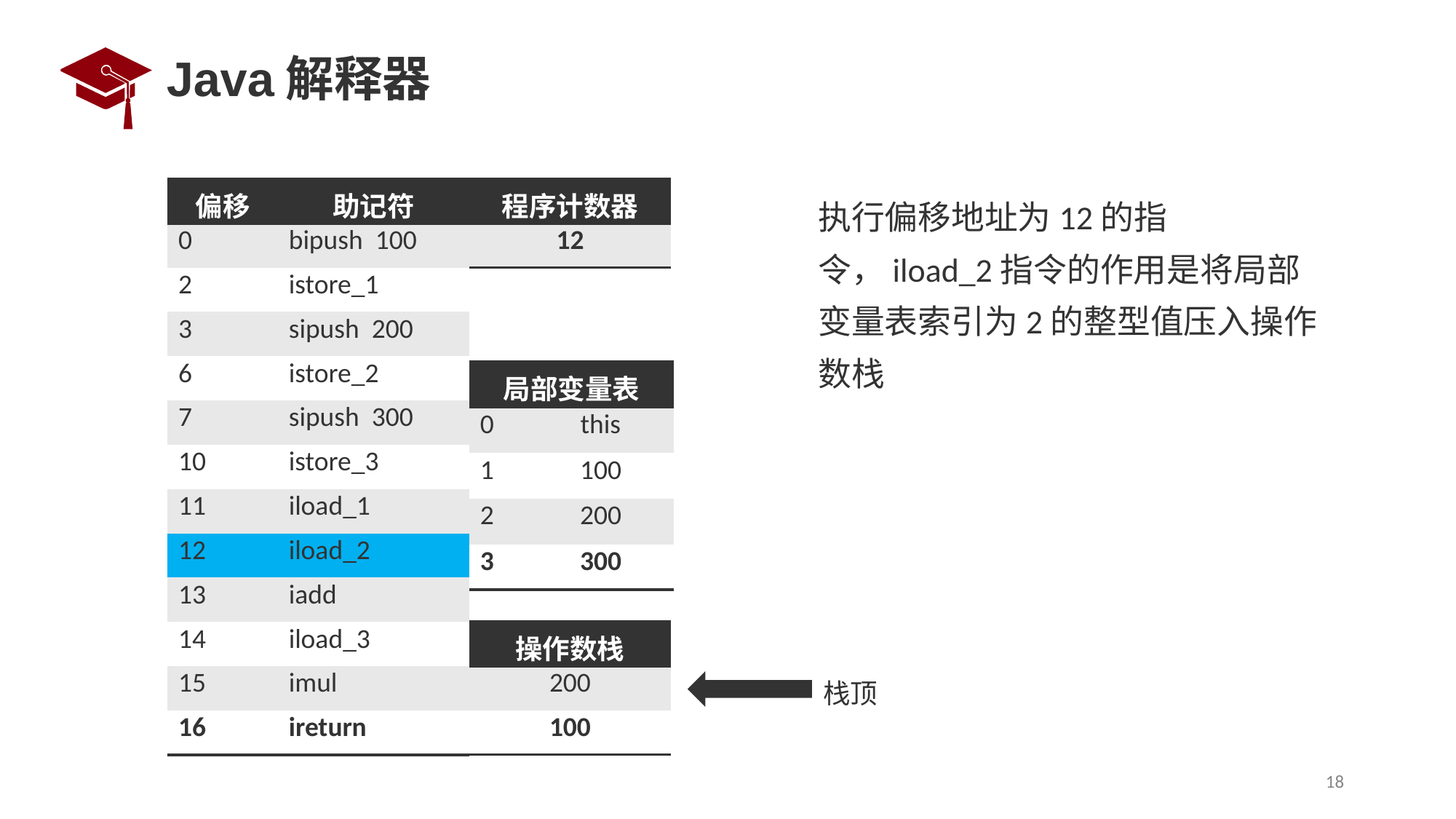

# Java解释器
| 偏移 | 助记符 |
| --- | --- |
| 0 | bipush 100 |
| 2 | istore\_1 |
| 3 | sipush 200 |
| 6 | istore\_2 |
| 7 | sipush 300 |
| 10 | istore\_3 |
| 11 | iload\_1 |
| 12 | iload\_2 |
| 13 | iadd |
| 14 | iload\_3 |
| 15 | imul |
| 16 | ireturn |
| 程序计数器 |
| --- |
| 12 |
执行偏移地址为12的指令，iload_2指令的作用是将局部变量表索引为2的整型值压入操作数栈
| 局部变量表 |  |
| --- | --- |
| 0 | this |
| 1 | 100 |
| 2 | 200 |
| 3 | 300 |
| 操作数栈 |
| --- |
| 200 |
| 100 |

栈顶
18